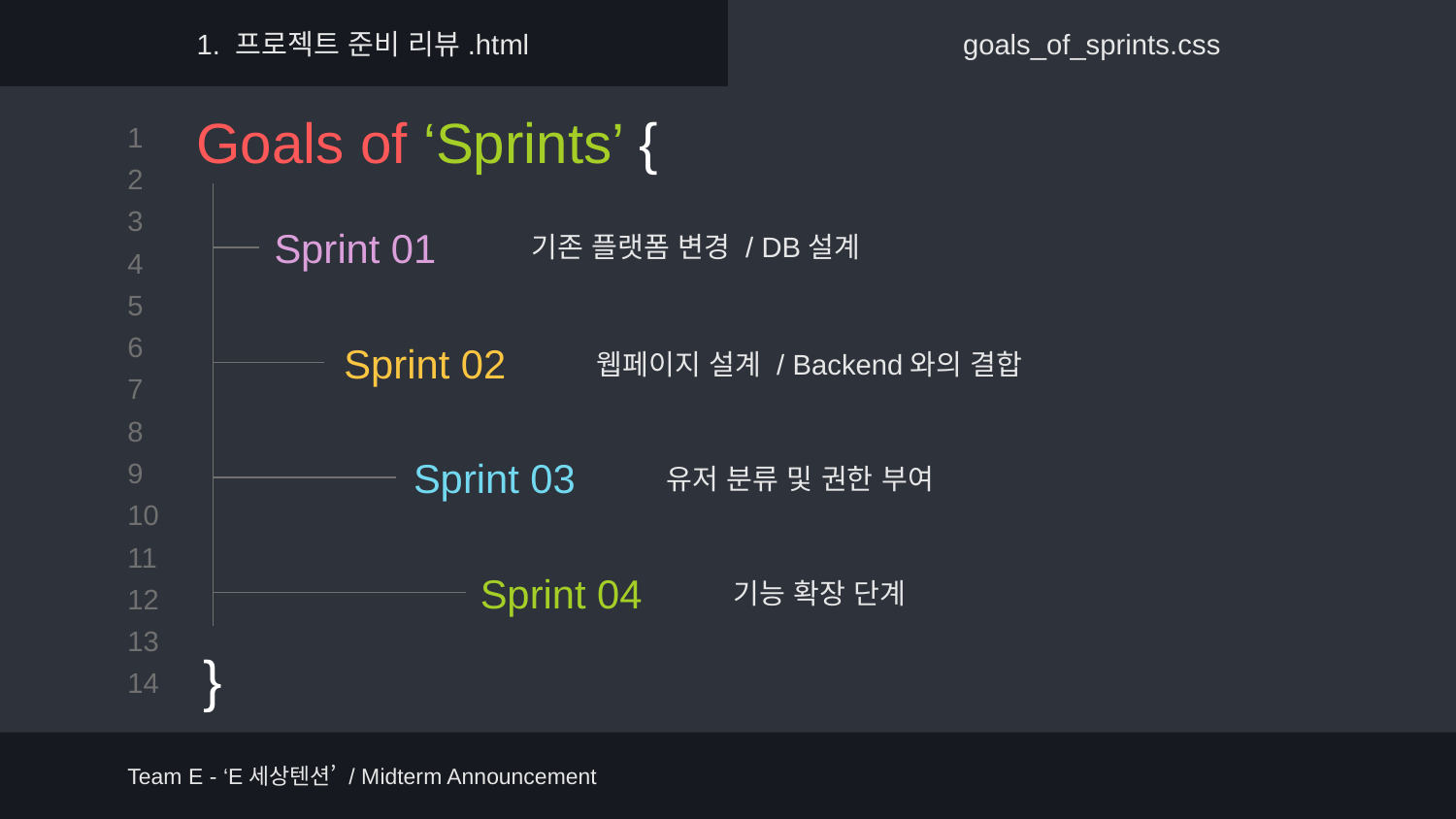

1. 프로젝트 준비 리뷰.html
goals_of_sprints.css
# Goals of ‘Sprints’ {
기존 플랫폼 변경 / DB설계
Sprint 01
Sprint 02
웹페이지 설계 / Backend와의 결합

Sprint 03
유저 분류 및 권한 부여

Sprint 04
기능 확장 단계

}
Team E - ‘E세상텐션’ / Midterm Announcement